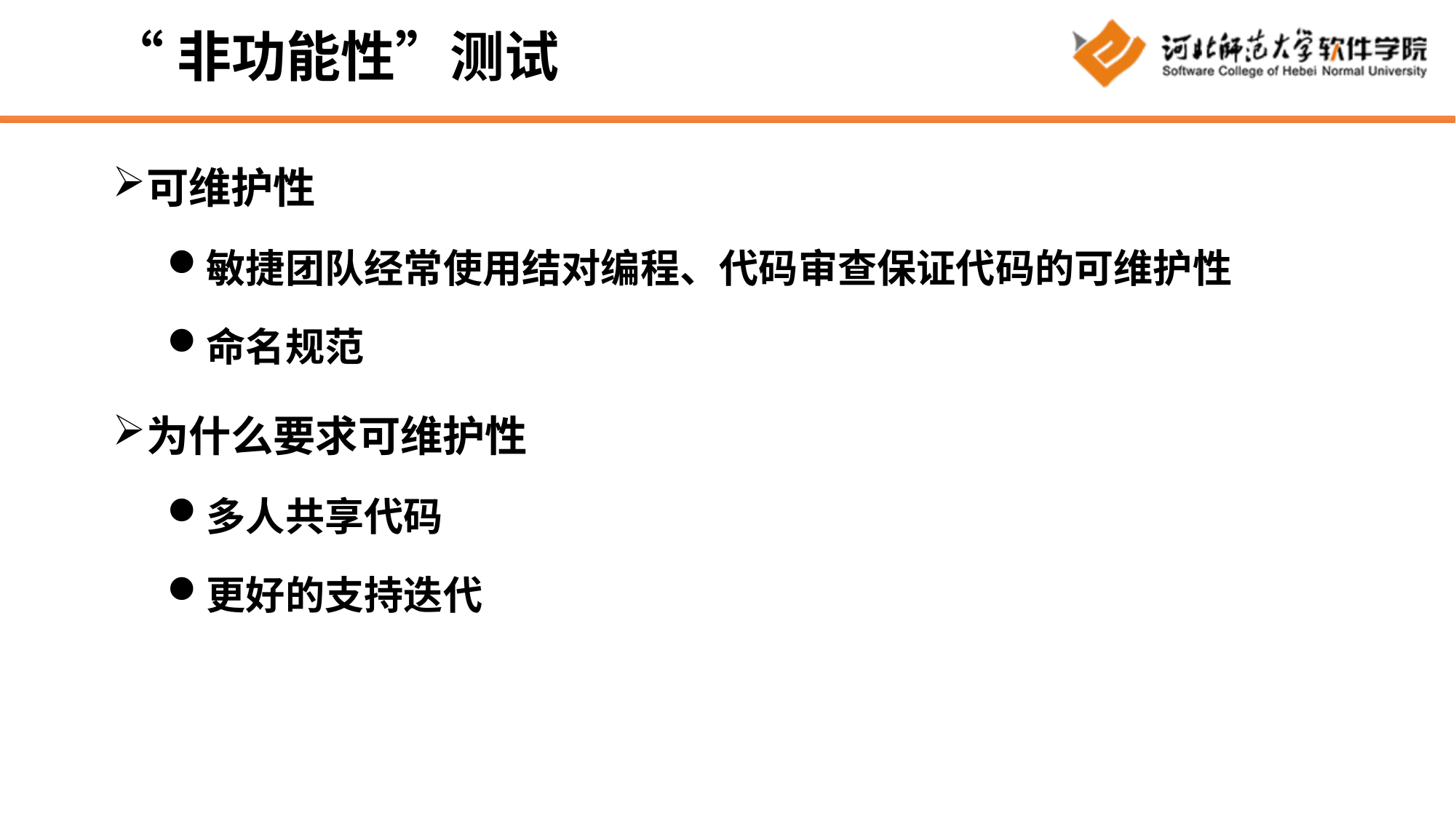

# “非功能性”测试
可维护性
敏捷团队经常使用结对编程、代码审查保证代码的可维护性
命名规范
为什么要求可维护性
多人共享代码
更好的支持迭代